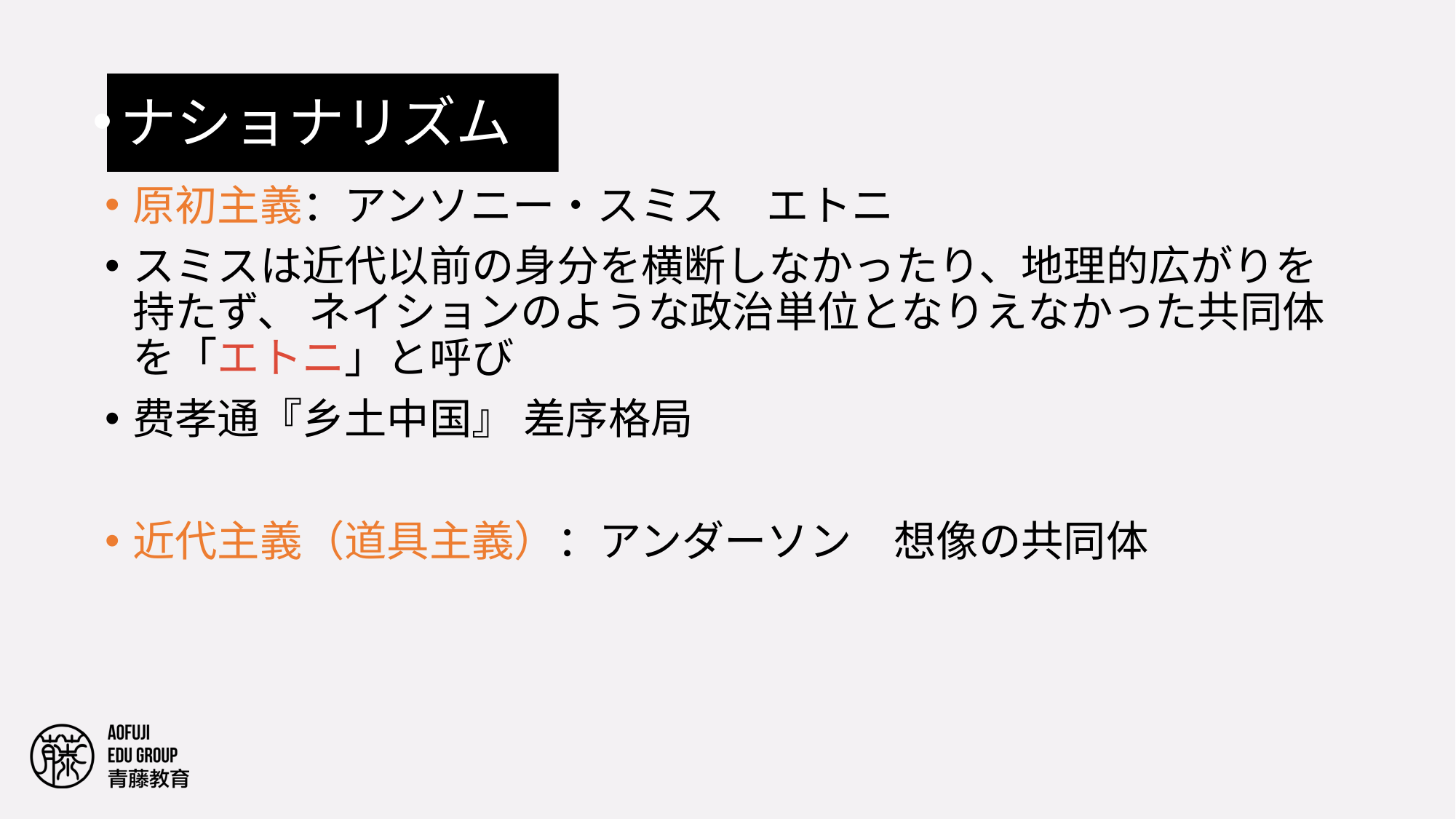

ナショナリズム

原初主義：アンソニー・スミス　エトニ
スミスは近代以前の身分を横断しなかったり、地理的広がりを持たず、 ネイションのような政治単位となりえなかった共同体を「エトニ」と呼び
费孝通『乡土中国』 差序格局

近代主義（道具主義）：アンダーソン　想像の共同体